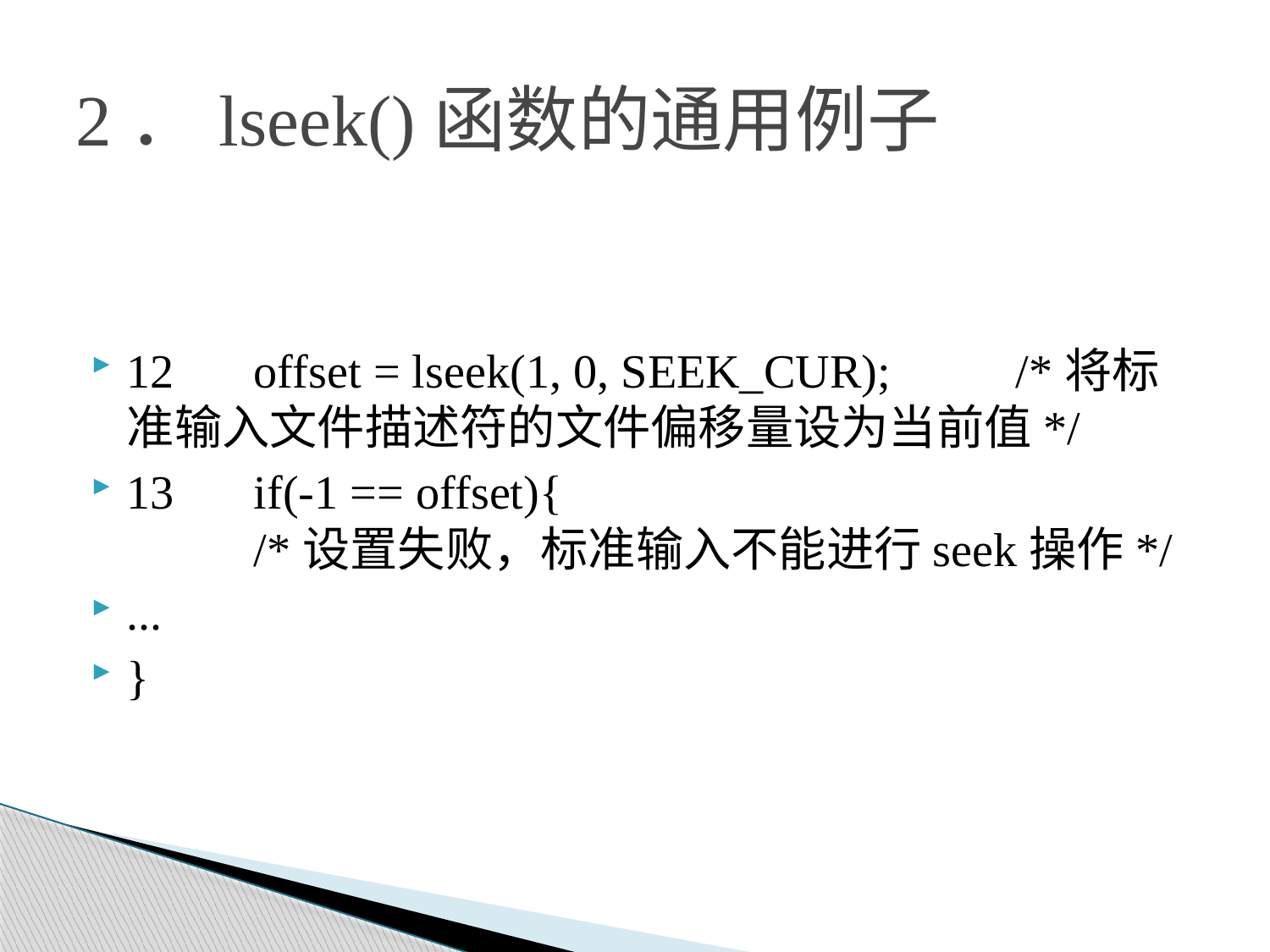

# 2．lseek()函数的通用例子

12	offset = lseek(1, 0, SEEK_CUR); 	/*将标准输入文件描述符的文件偏移量设为当前值*/
13	if(-1 == offset){ 						/*设置失败，标准输入不能进行seek操作*/
...
}